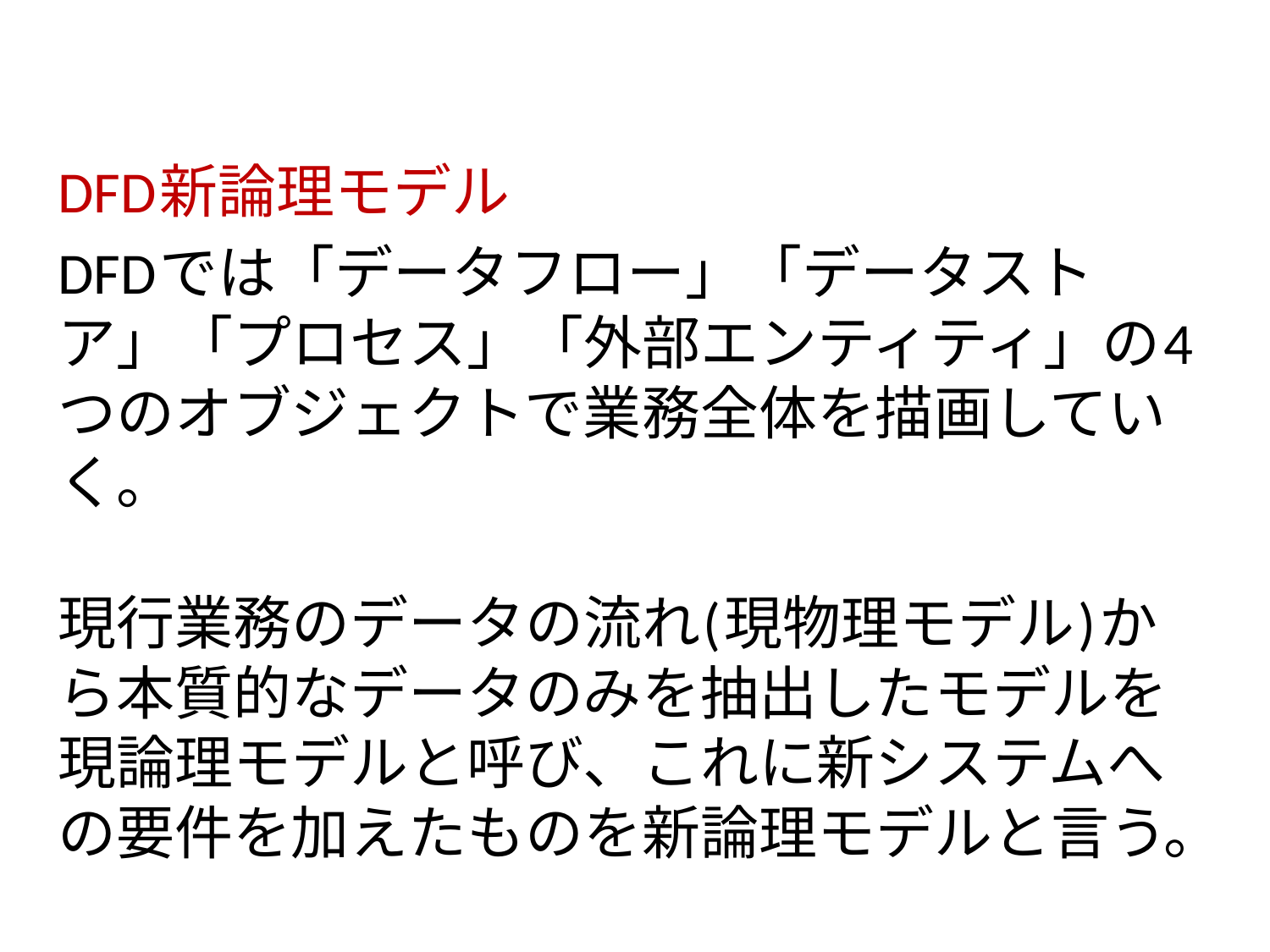

DFD新論理モデル
DFDでは「データフロー」「データストア」「プロセス」「外部エンティティ」の4つのオブジェクトで業務全体を描画していく。
　
現行業務のデータの流れ(現物理モデル)から本質的なデータのみを抽出したモデルを現論理モデルと呼び、これに新システムへの要件を加えたものを新論理モデルと言う。